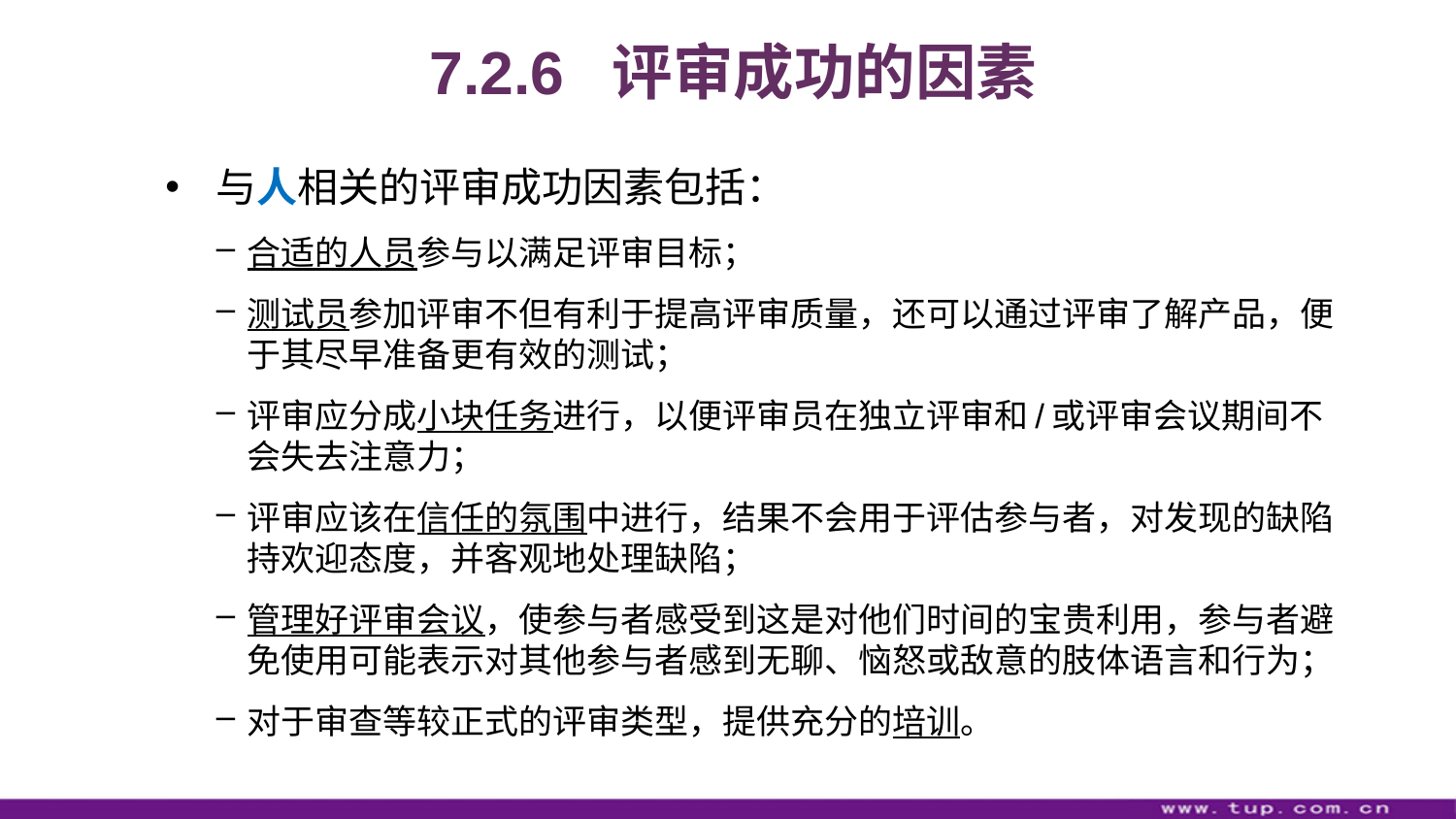

7.2.6  评审成功的因素
与人相关的评审成功因素包括：
合适的人员参与以满足评审目标；
测试员参加评审不但有利于提高评审质量，还可以通过评审了解产品，便于其尽早准备更有效的测试；
评审应分成小块任务进行，以便评审员在独立评审和/或评审会议期间不会失去注意力；
评审应该在信任的氛围中进行，结果不会用于评估参与者，对发现的缺陷持欢迎态度，并客观地处理缺陷；
管理好评审会议，使参与者感受到这是对他们时间的宝贵利用，参与者避免使用可能表示对其他参与者感到无聊、恼怒或敌意的肢体语言和行为；
对于审查等较正式的评审类型，提供充分的培训。